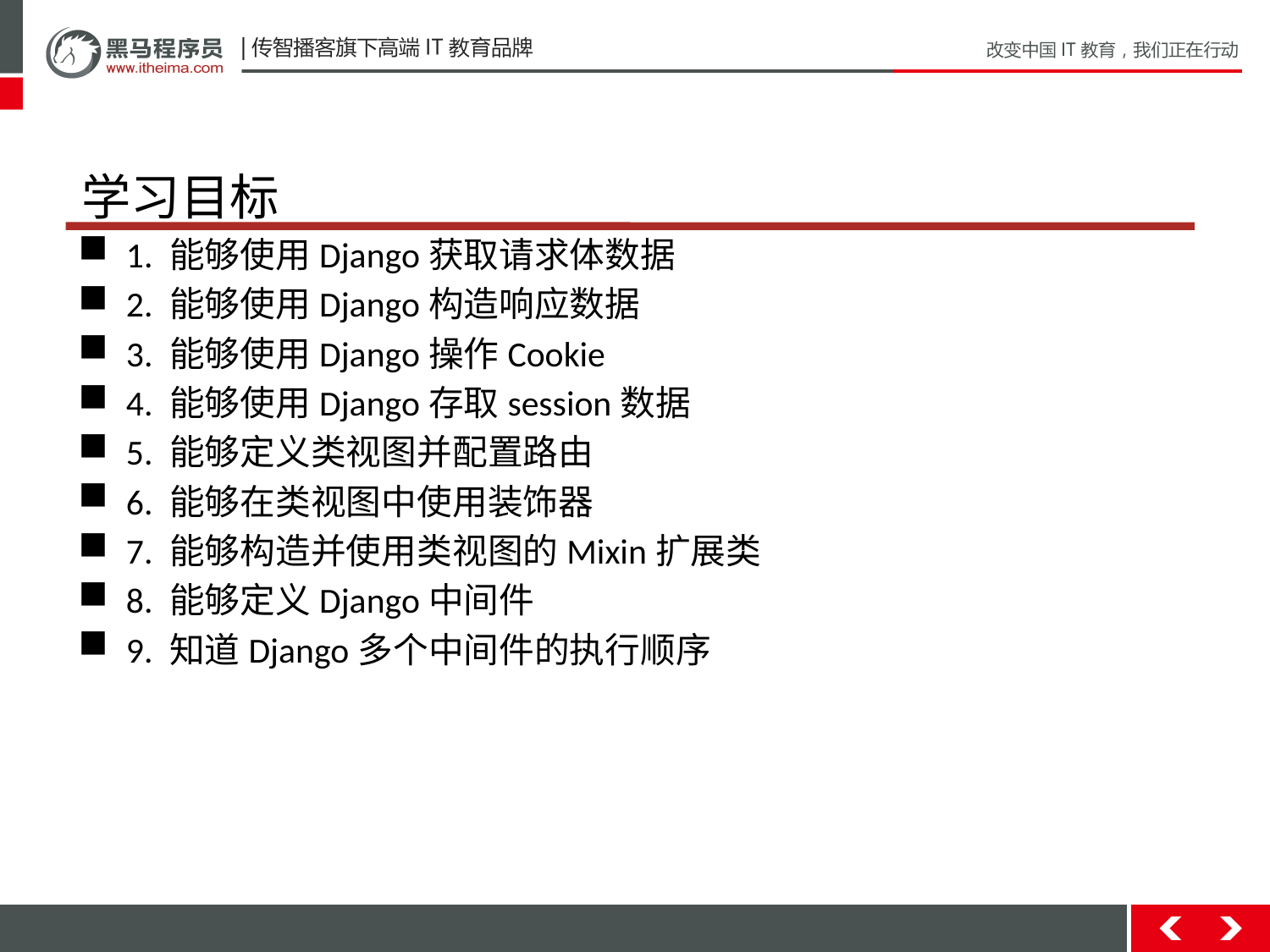

# 学习目标
1. 能够使用Django获取请求体数据
2. 能够使用Django构造响应数据
3. 能够使用Django操作Cookie
4. 能够使用Django存取session数据
5. 能够定义类视图并配置路由
6. 能够在类视图中使用装饰器
7. 能够构造并使用类视图的Mixin扩展类
8. 能够定义Django中间件
9. 知道Django多个中间件的执行顺序